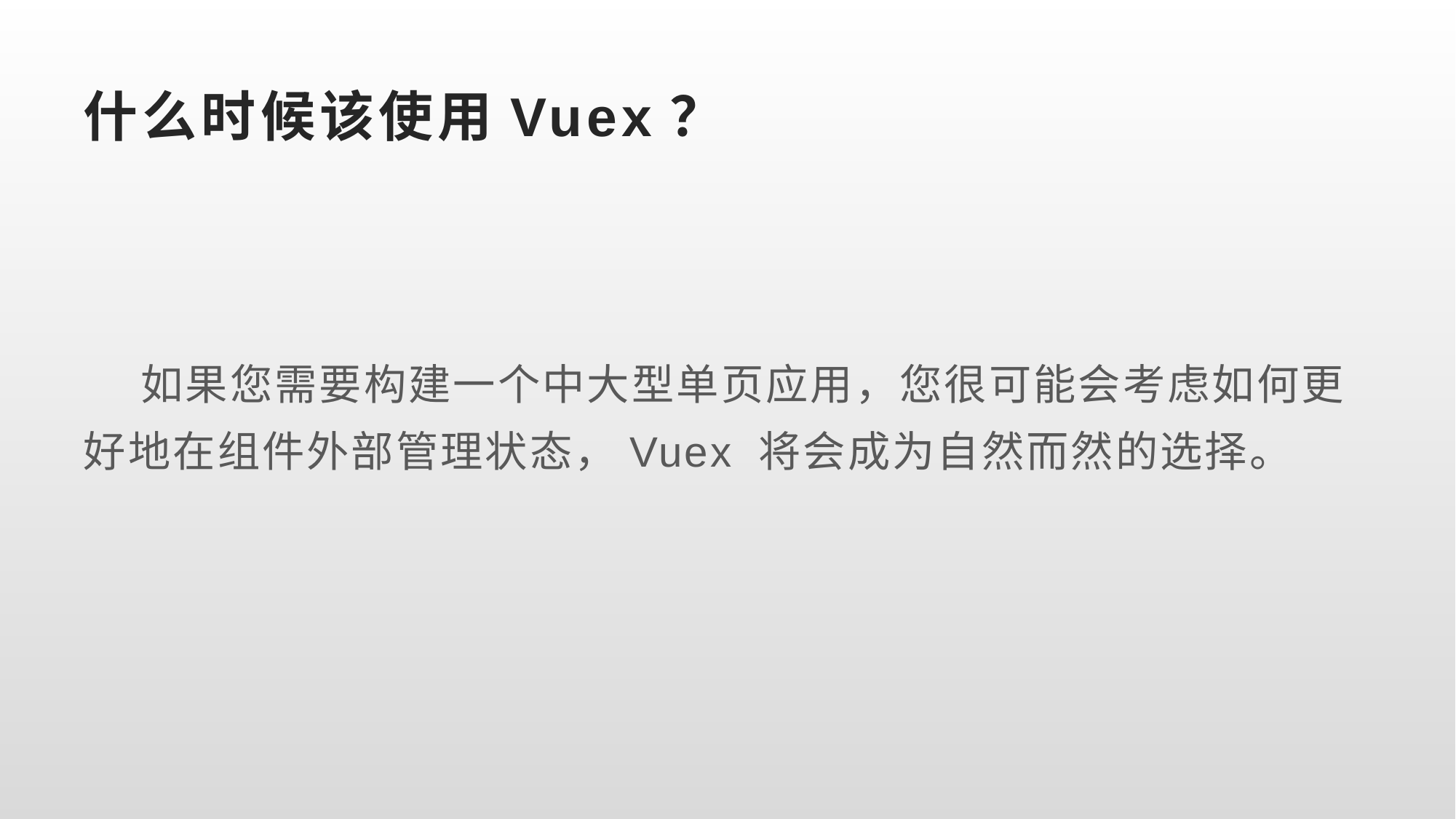

# 什么时候该使用Vuex？
    如果您需要构建一个中大型单页应用，您很可能会考虑如何更好地在组件外部管理状态，Vuex 将会成为自然而然的选择。